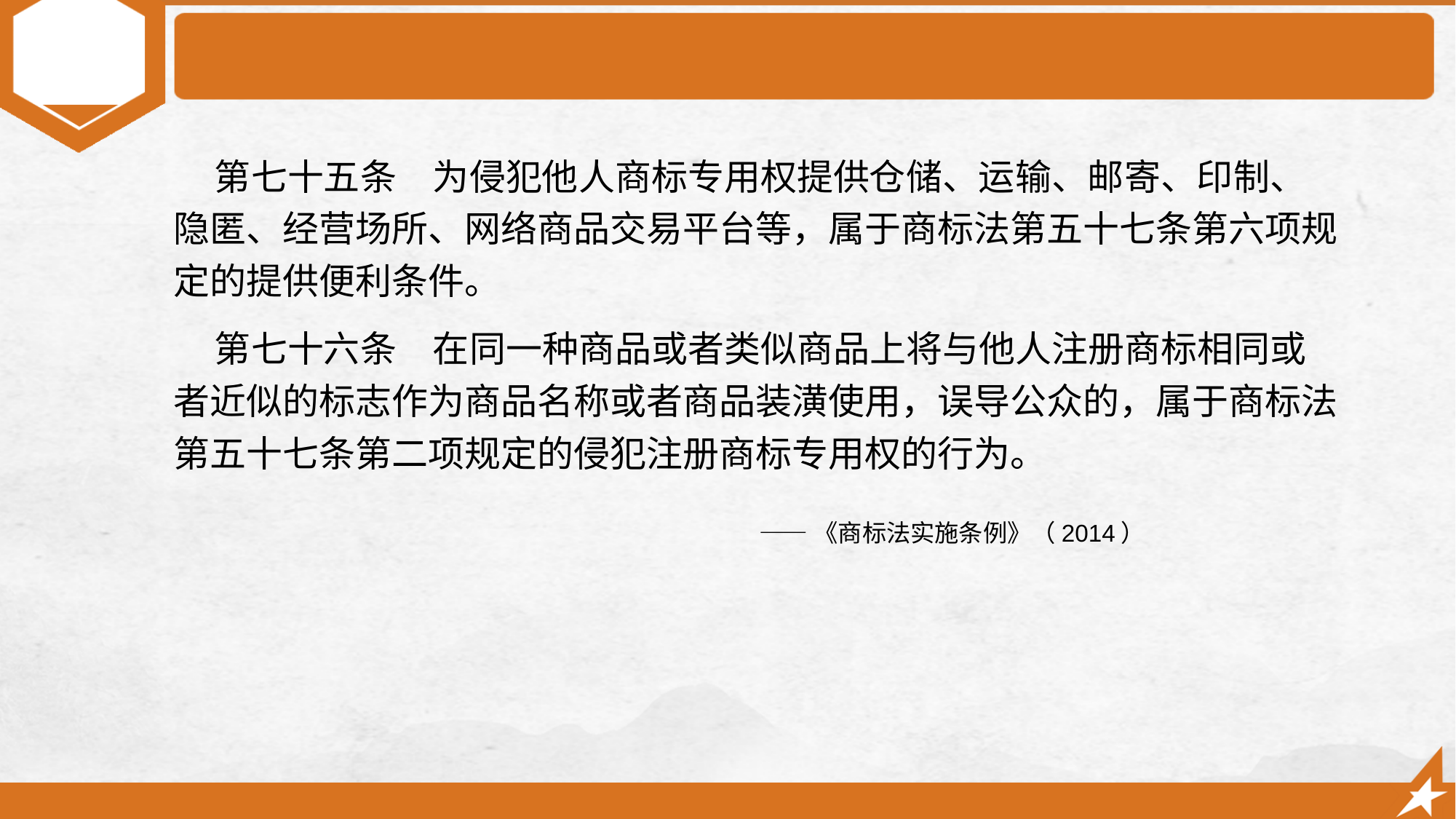

第七十五条　为侵犯他人商标专用权提供仓储、运输、邮寄、印制、隐匿、经营场所、网络商品交易平台等，属于商标法第五十七条第六项规定的提供便利条件。
    第七十六条　在同一种商品或者类似商品上将与他人注册商标相同或者近似的标志作为商品名称或者商品装潢使用，误导公众的，属于商标法第五十七条第二项规定的侵犯注册商标专用权的行为。
                                                              ——《商标法实施条例》（2014）